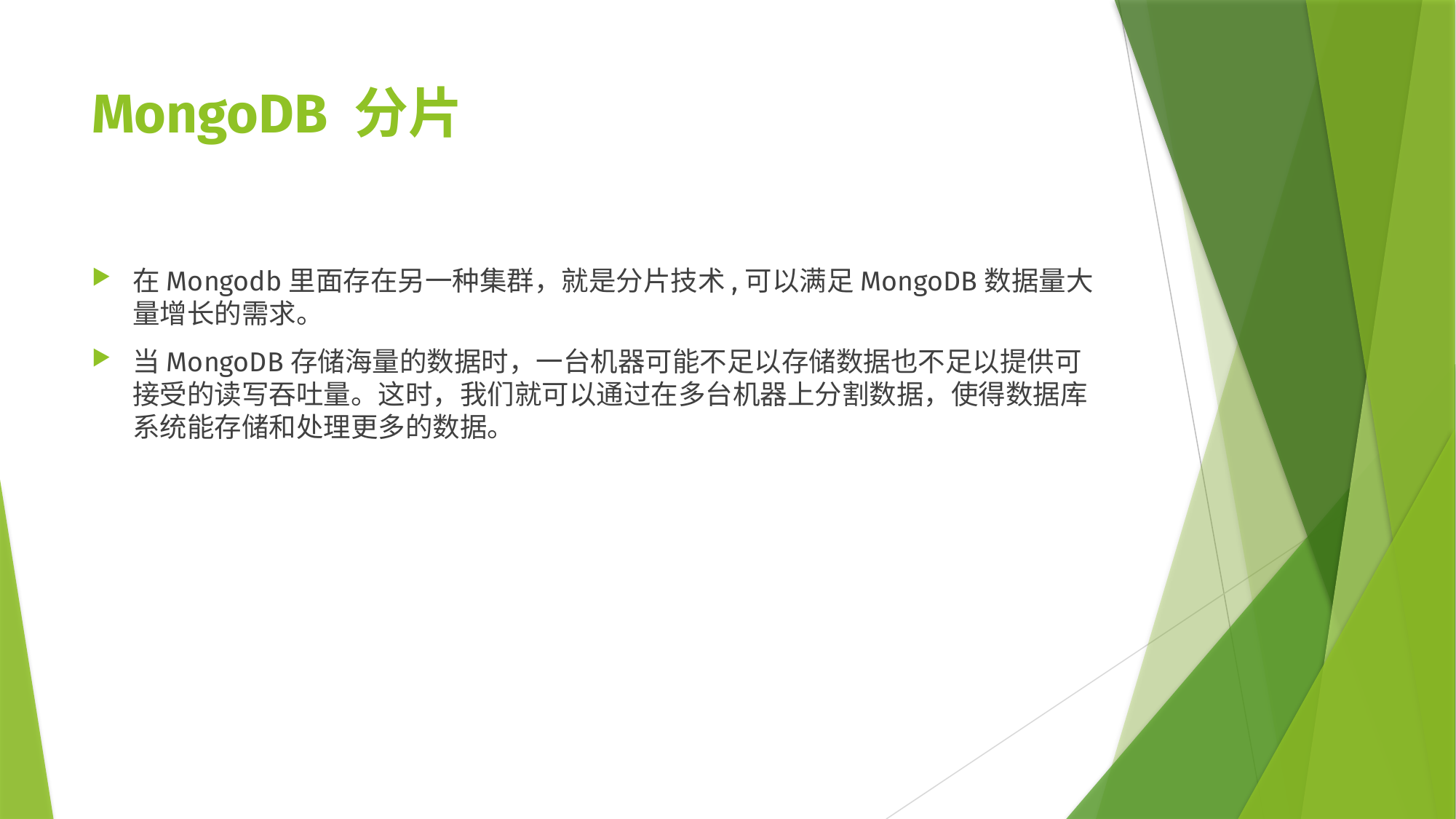

# MongoDB 分片
在Mongodb里面存在另一种集群，就是分片技术,可以满足MongoDB数据量大量增长的需求。
当MongoDB存储海量的数据时，一台机器可能不足以存储数据也不足以提供可接受的读写吞吐量。这时，我们就可以通过在多台机器上分割数据，使得数据库系统能存储和处理更多的数据。